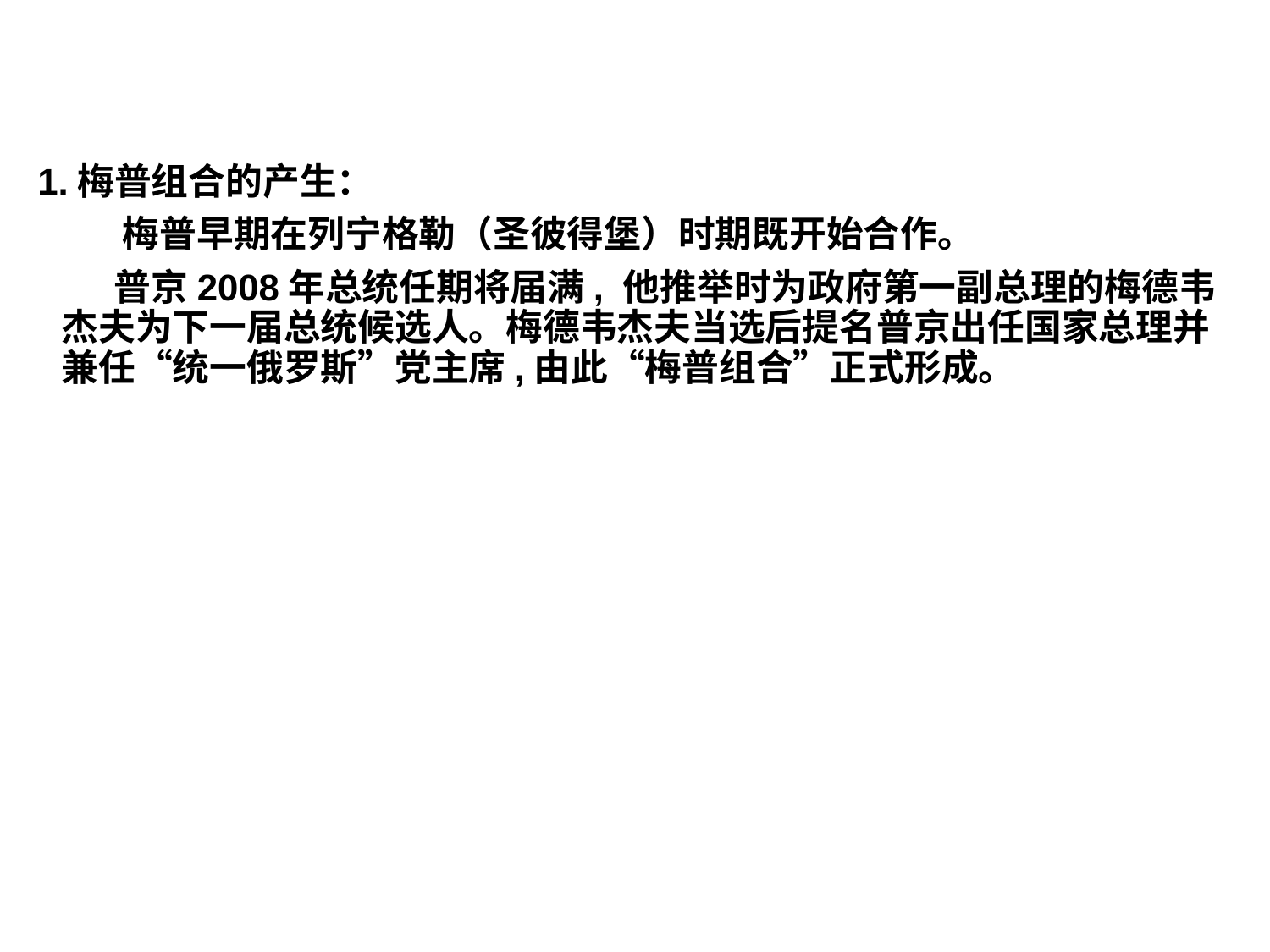

1.梅普组合的产生：
         梅普早期在列宁格勒（圣彼得堡）时期既开始合作。
        普京2008年总统任期将届满, 他推举时为政府第一副总理的梅德韦杰夫为下一届总统候选人。梅德韦杰夫当选后提名普京出任国家总理并兼任“统一俄罗斯”党主席,由此“梅普组合”正式形成。